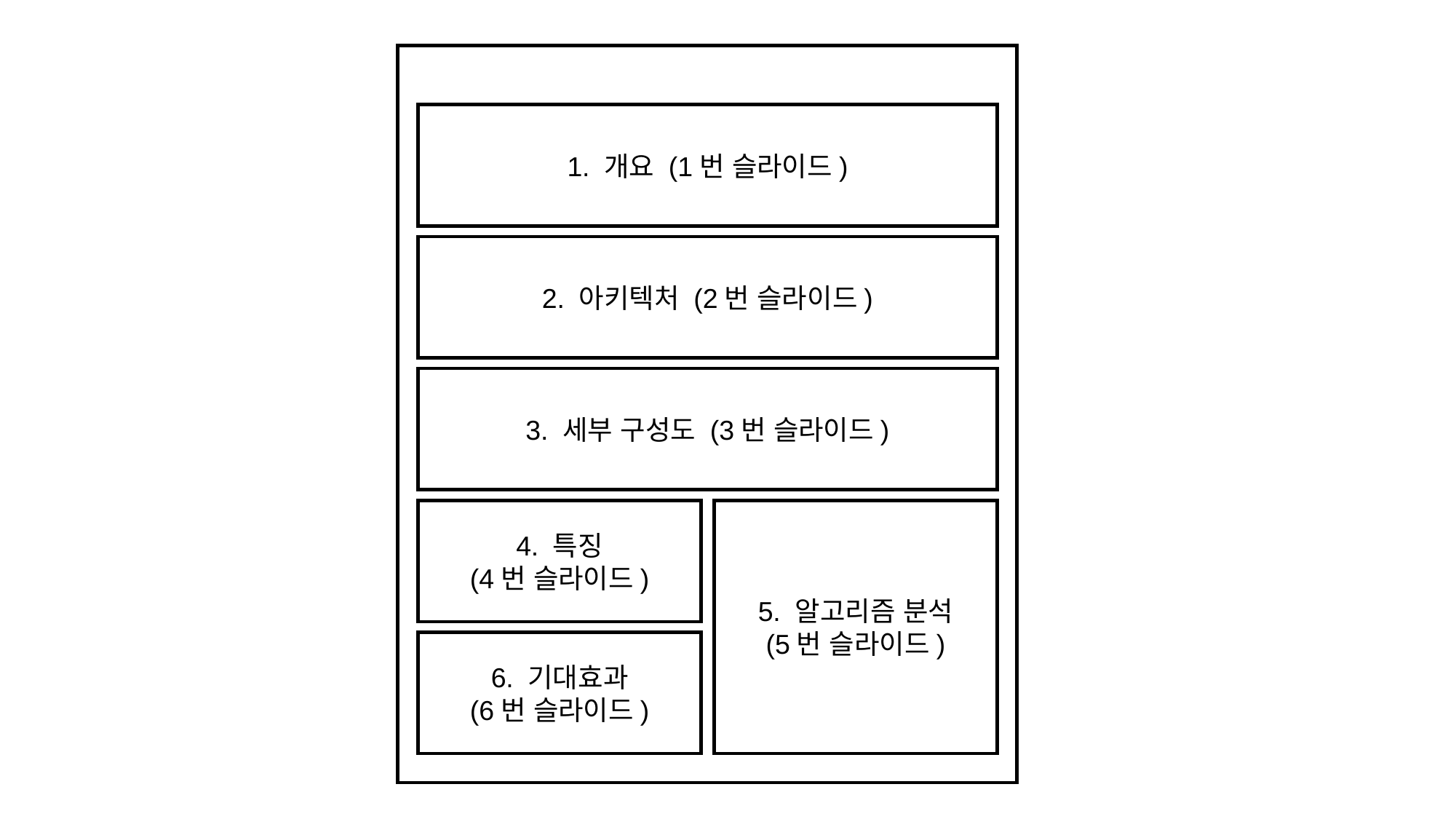

1. 개요 (1번 슬라이드)
2. 아키텍처 (2번 슬라이드)
3. 세부 구성도 (3번 슬라이드)
5. 알고리즘 분석
(5번 슬라이드)
4. 특징
(4번 슬라이드)
6. 기대효과
(6번 슬라이드)